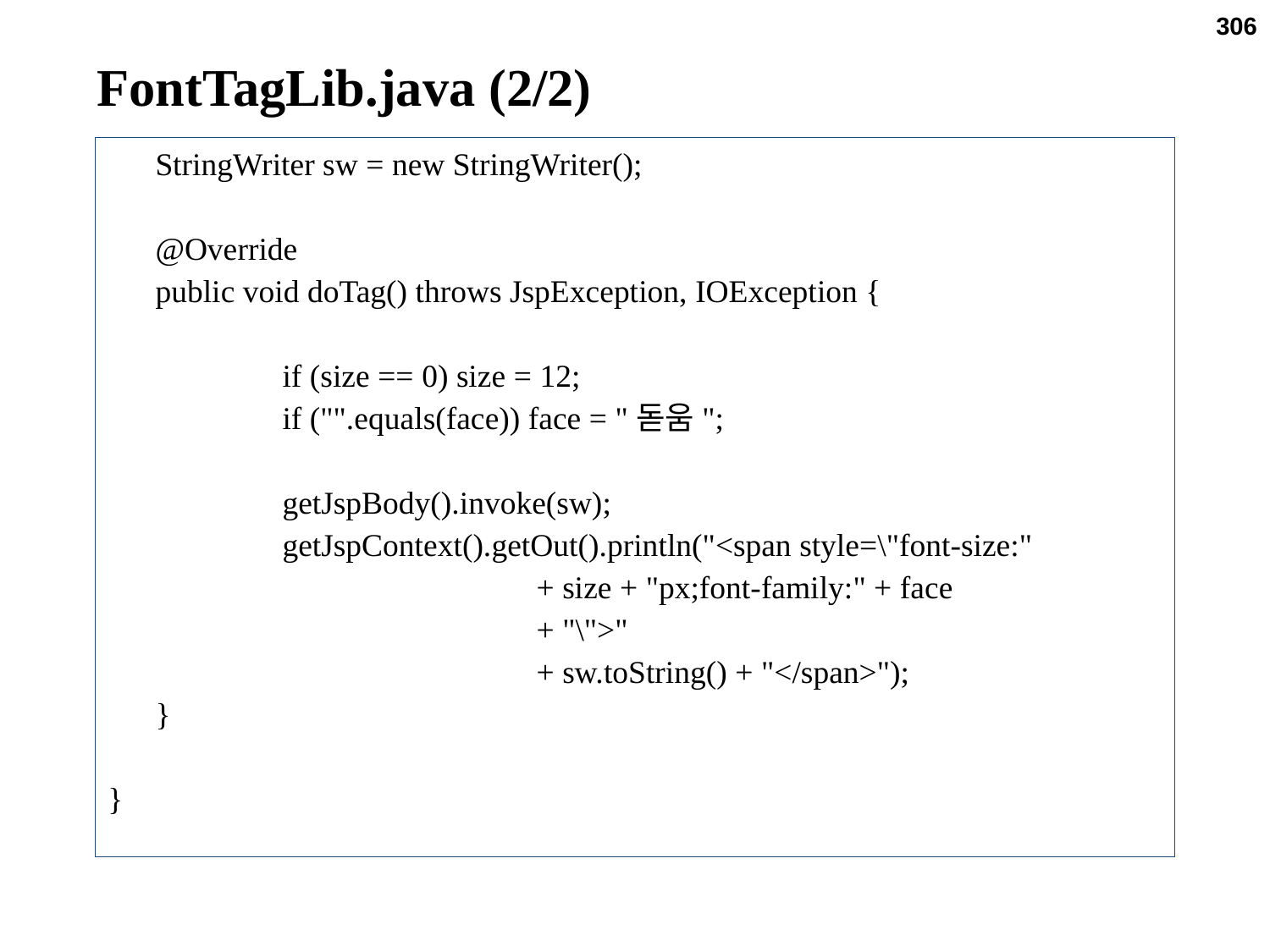

306
FontTagLib.java (2/2)
	StringWriter sw = new StringWriter();

	@Override
	public void doTag() throws JspException, IOException {

		if (size == 0) size = 12;
		if ("".equals(face)) face = "돋움";

		getJspBody().invoke(sw);
		getJspContext().getOut().println("<span style=\"font-size:"
				+ size + "px;font-family:" + face
				+ "\">"
				+ sw.toString() + "</span>");
	}

}